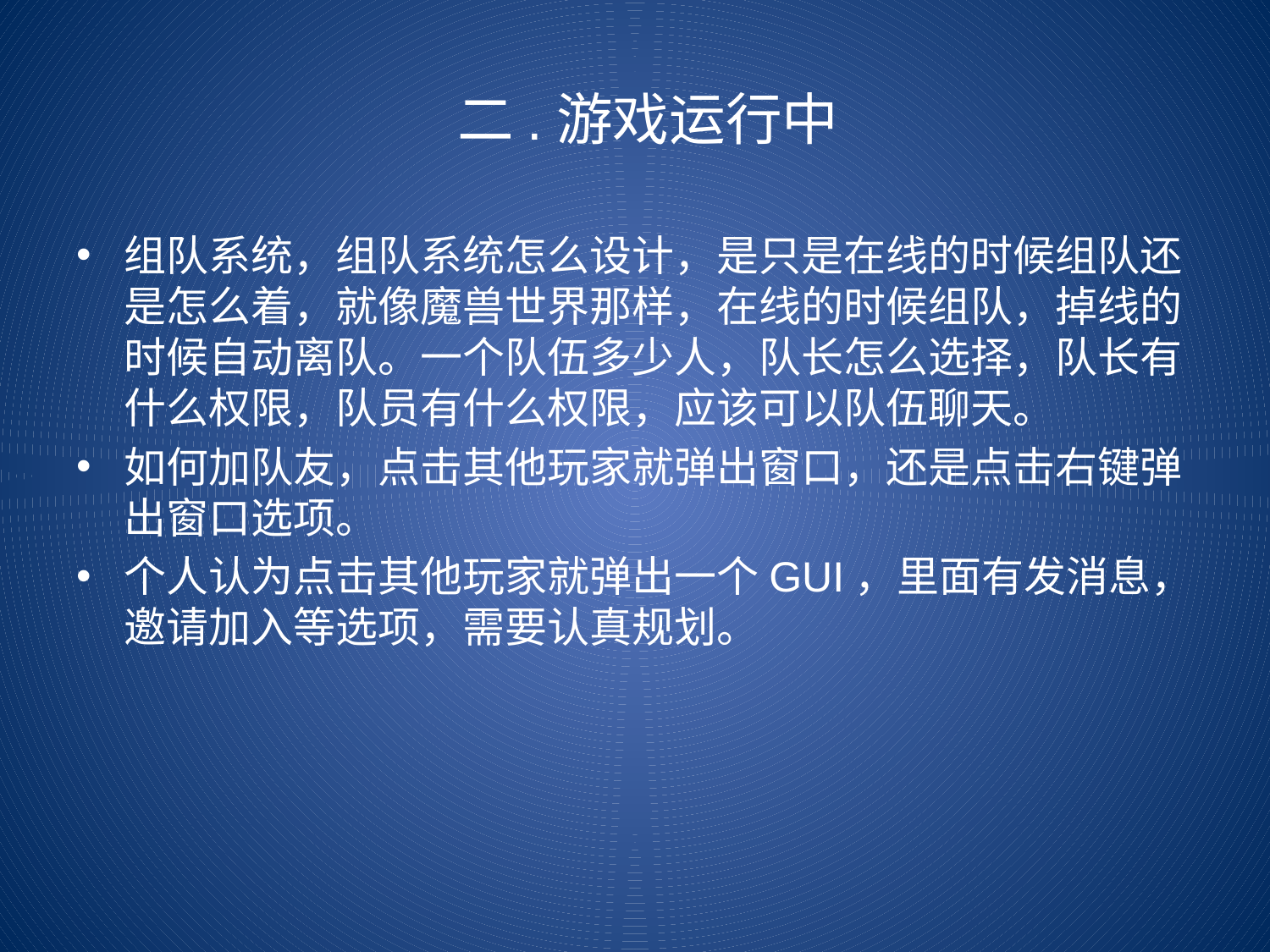

# 二.游戏运行中
组队系统，组队系统怎么设计，是只是在线的时候组队还是怎么着，就像魔兽世界那样，在线的时候组队，掉线的时候自动离队。一个队伍多少人，队长怎么选择，队长有什么权限，队员有什么权限，应该可以队伍聊天。
如何加队友，点击其他玩家就弹出窗口，还是点击右键弹出窗口选项。
个人认为点击其他玩家就弹出一个GUI，里面有发消息，邀请加入等选项，需要认真规划。